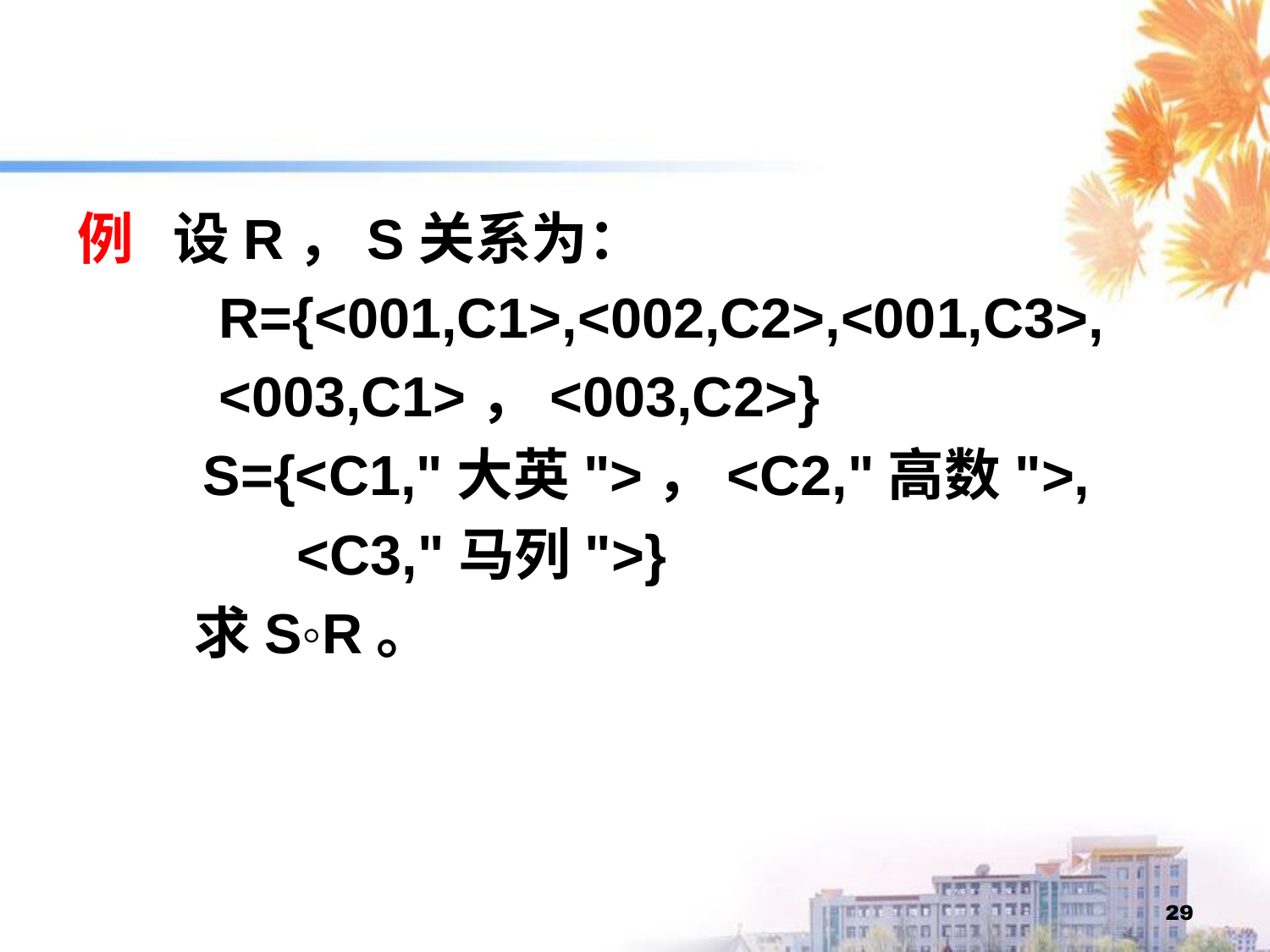

例   设R，S关系为：
         R={<001,C1>,<002,C2>,<001,C3>,
         <003,C1>，<003,C2>}
        S={<C1,"大英">，<C2,"高数">,
              <C3,"马列">}
        求S◦R。
29